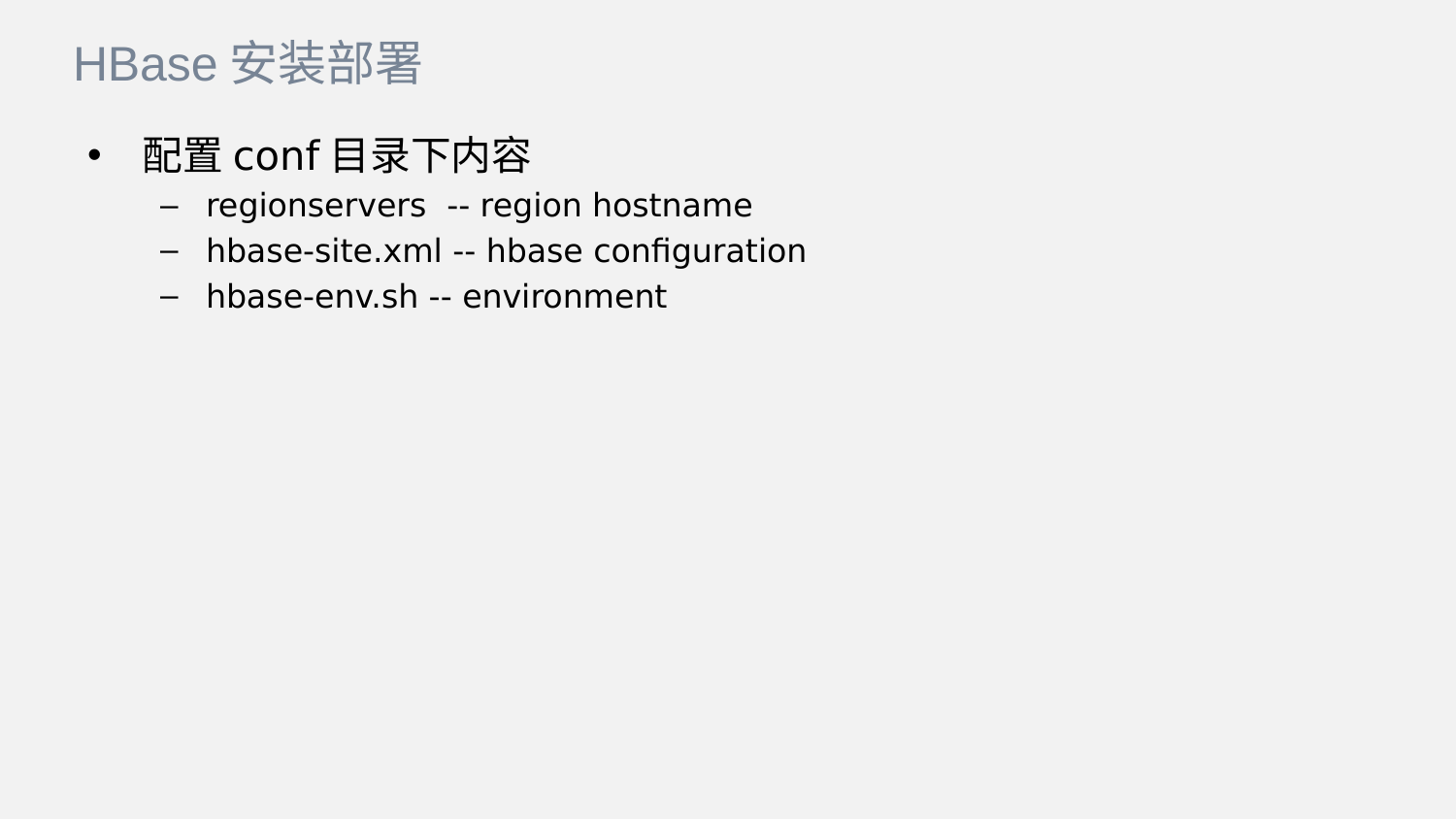

HBase安装部署
配置conf目录下内容
regionservers  -- region hostname
hbase-site.xml -- hbase configuration
hbase-env.sh -- environment